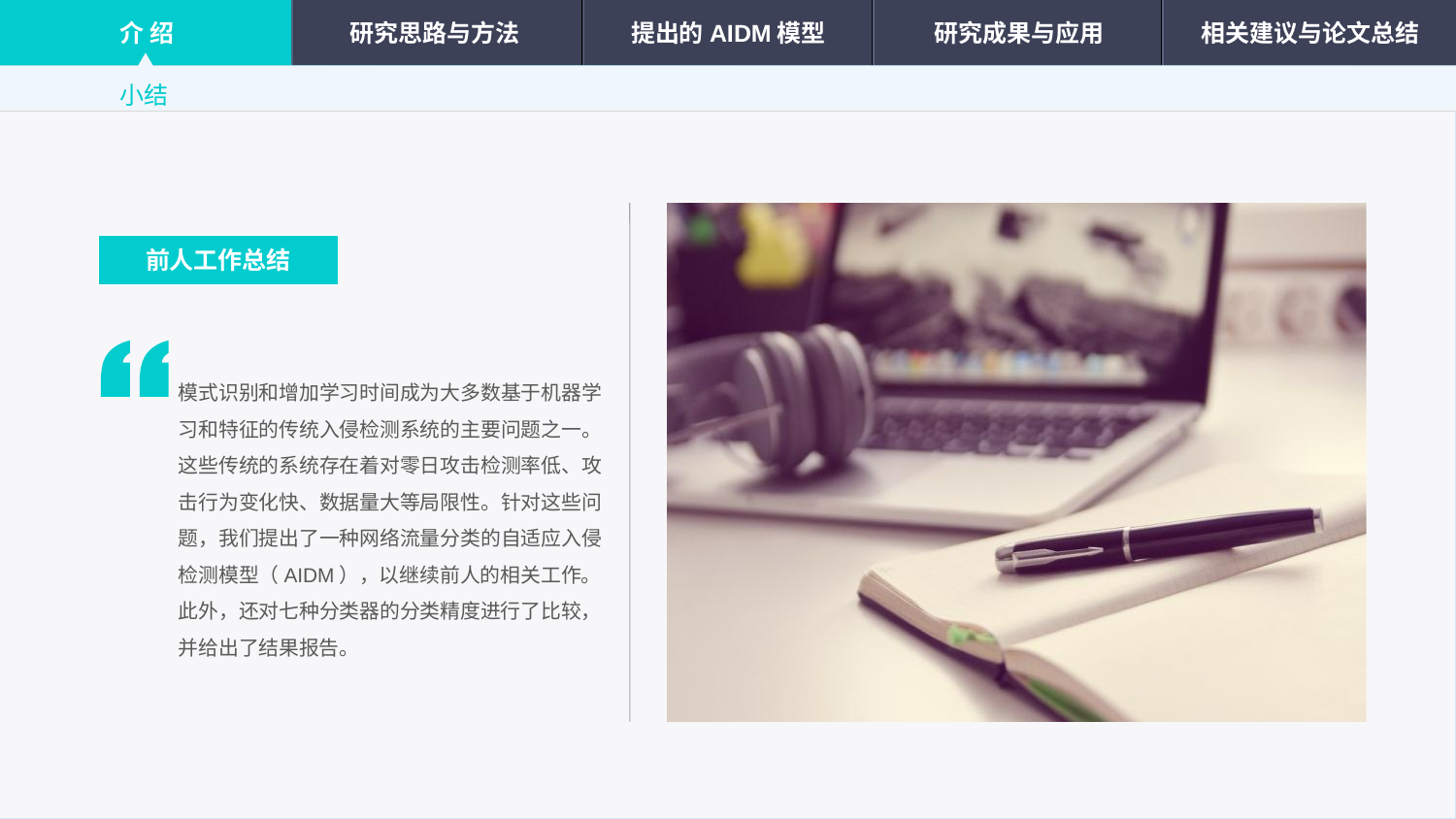

介 绍
研究思路与方法
提出的AIDM模型
研究成果与应用
相关建议与论文总结
小结

前人工作总结

模式识别和增加学习时间成为大多数基于机器学习和特征的传统入侵检测系统的主要问题之一。这些传统的系统存在着对零日攻击检测率低、攻击行为变化快、数据量大等局限性。针对这些问题，我们提出了一种网络流量分类的自适应入侵检测模型（AIDM），以继续前人的相关工作。此外，还对七种分类器的分类精度进行了比较，并给出了结果报告。